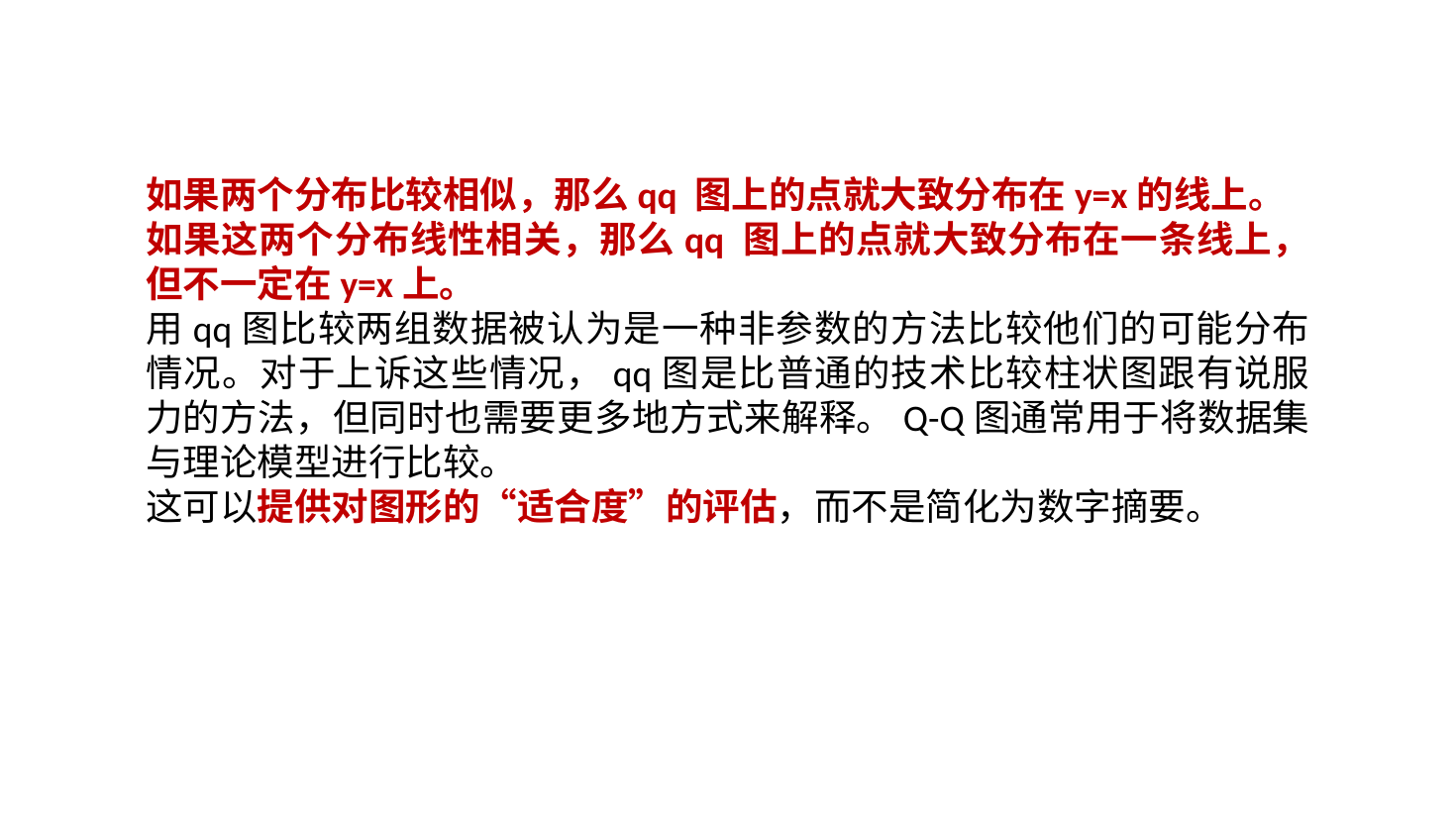

如果两个分布比较相似，那么qq 图上的点就大致分布在y=x的线上。
如果这两个分布线性相关，那么qq 图上的点就大致分布在一条线上，但不一定在y=x上。
用qq图比较两组数据被认为是一种非参数的方法比较他们的可能分布情况。对于上诉这些情况，qq图是比普通的技术比较柱状图跟有说服力的方法，但同时也需要更多地方式来解释。Q-Q图通常用于将数据集与理论模型进行比较。
这可以提供对图形的“适合度”的评估，而不是简化为数字摘要。